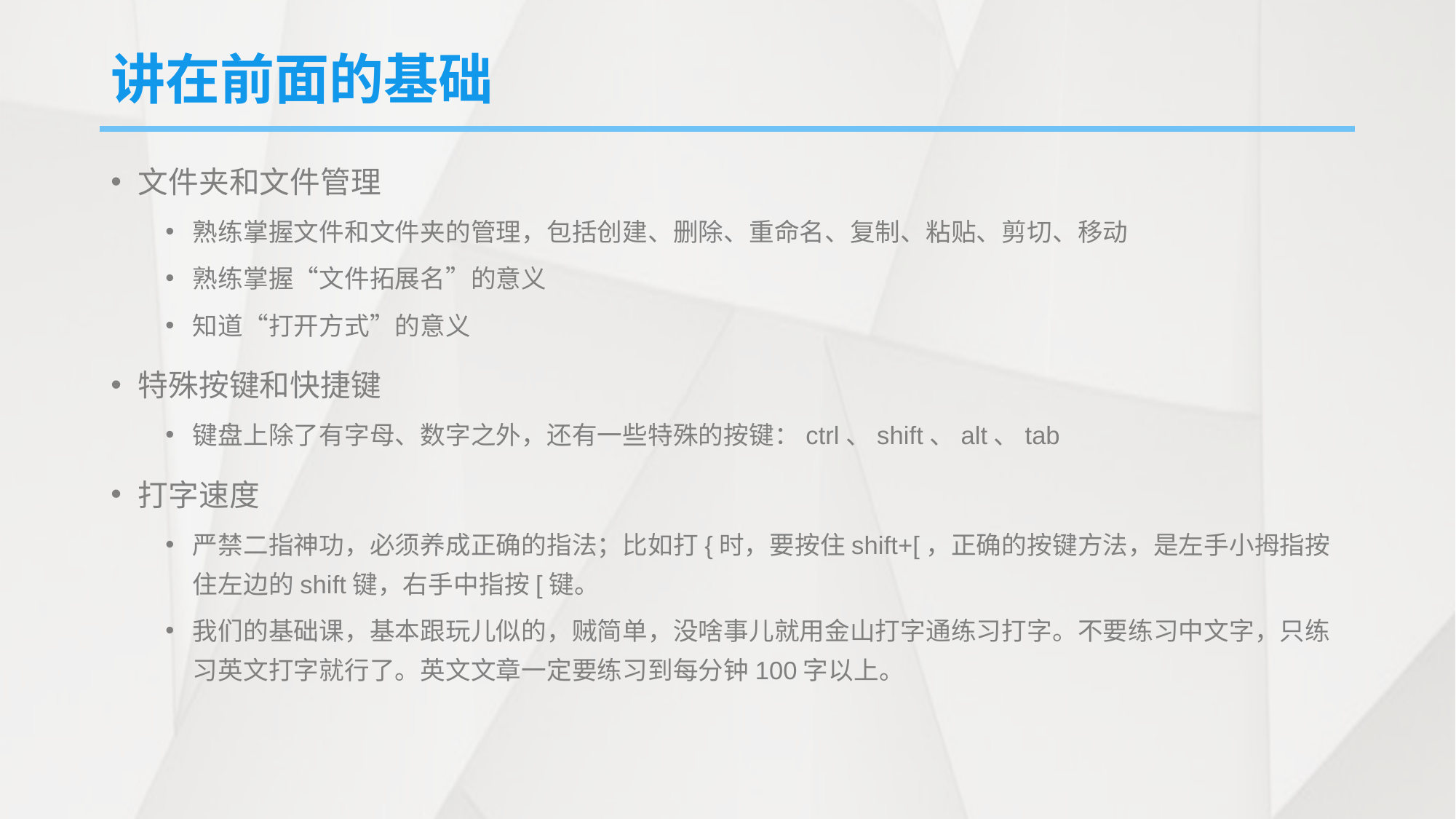

# 讲在前面的基础
文件夹和文件管理
熟练掌握文件和文件夹的管理，包括创建、删除、重命名、复制、粘贴、剪切、移动
熟练掌握“文件拓展名”的意义
知道“打开方式”的意义
特殊按键和快捷键
键盘上除了有字母、数字之外，还有一些特殊的按键：ctrl、shift、alt、tab
打字速度
严禁二指神功，必须养成正确的指法；比如打{时，要按住shift+[，正确的按键方法，是左手小拇指按住左边的shift键，右手中指按[键。
我们的基础课，基本跟玩儿似的，贼简单，没啥事儿就用金山打字通练习打字。不要练习中文字，只练习英文打字就行了。英文文章一定要练习到每分钟100字以上。